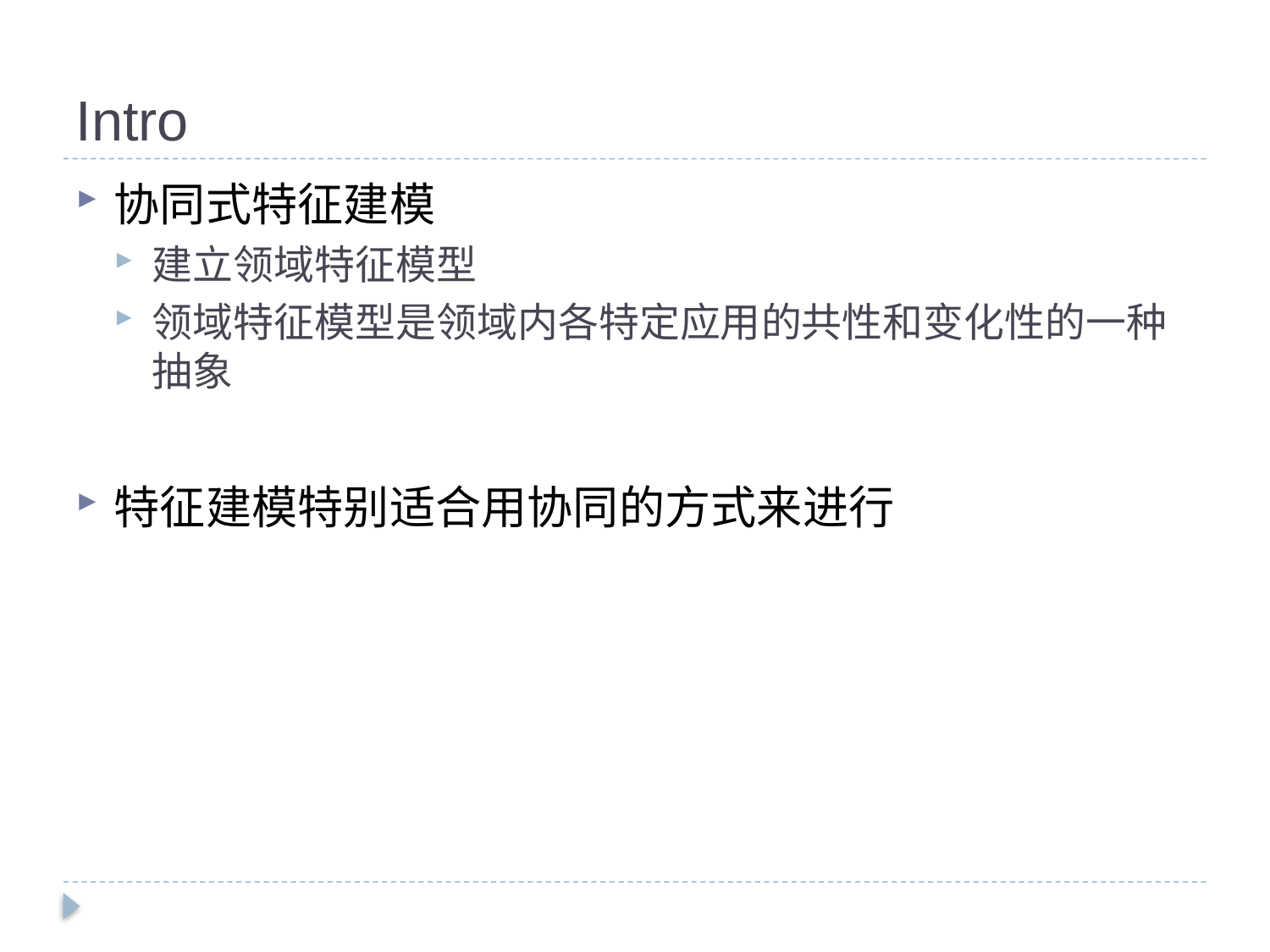

# Intro
协同式特征建模
建立领域特征模型
领域特征模型是领域内各特定应用的共性和变化性的一种抽象

特征建模特别适合用协同的方式来进行